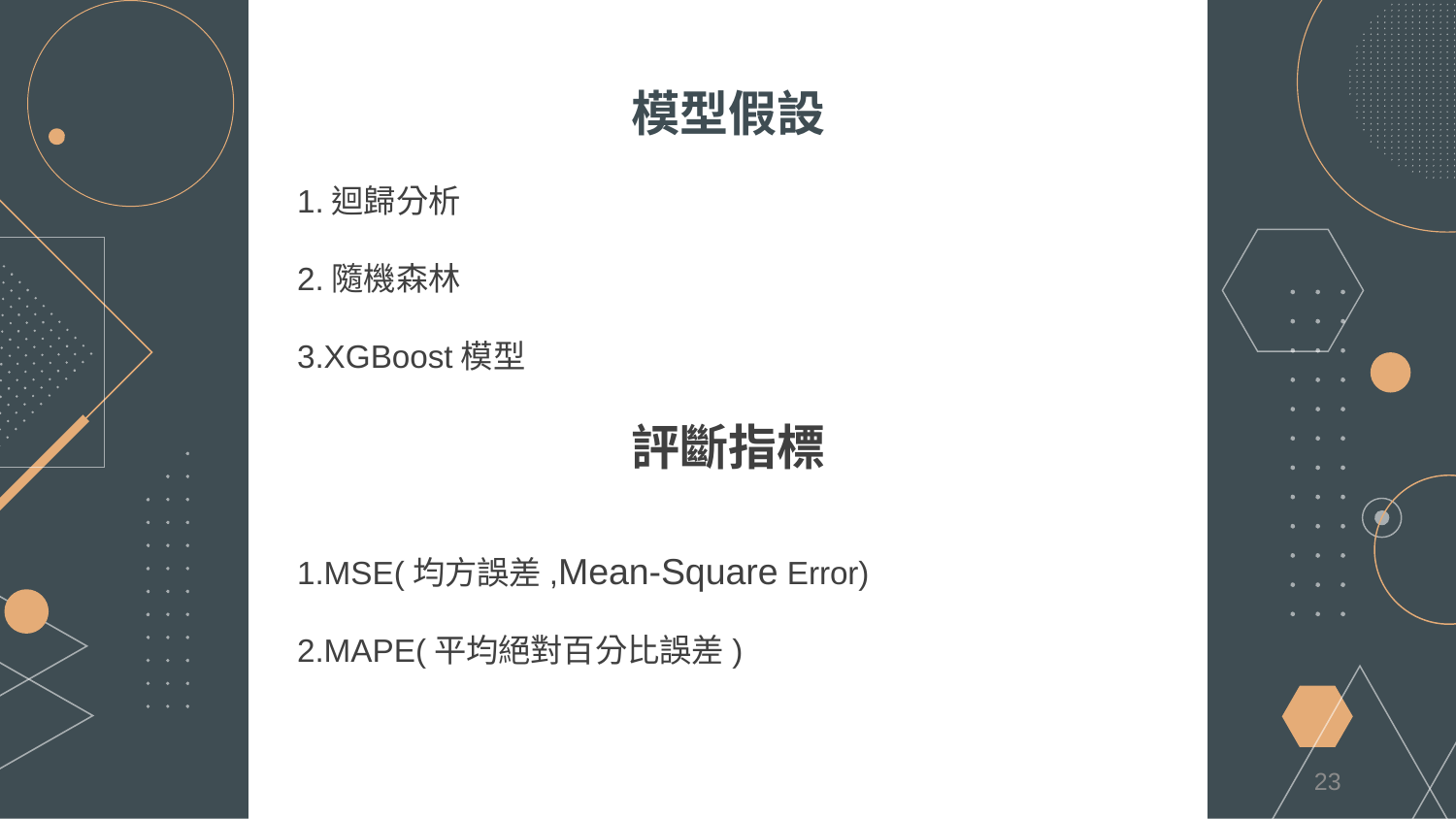

# 模型假設
1.迴歸分析

2.隨機森林

3.XGBoost模型
評斷指標
1.MSE(均方誤差,Mean-Square Error)

2.MAPE(平均絕對百分比誤差)
23